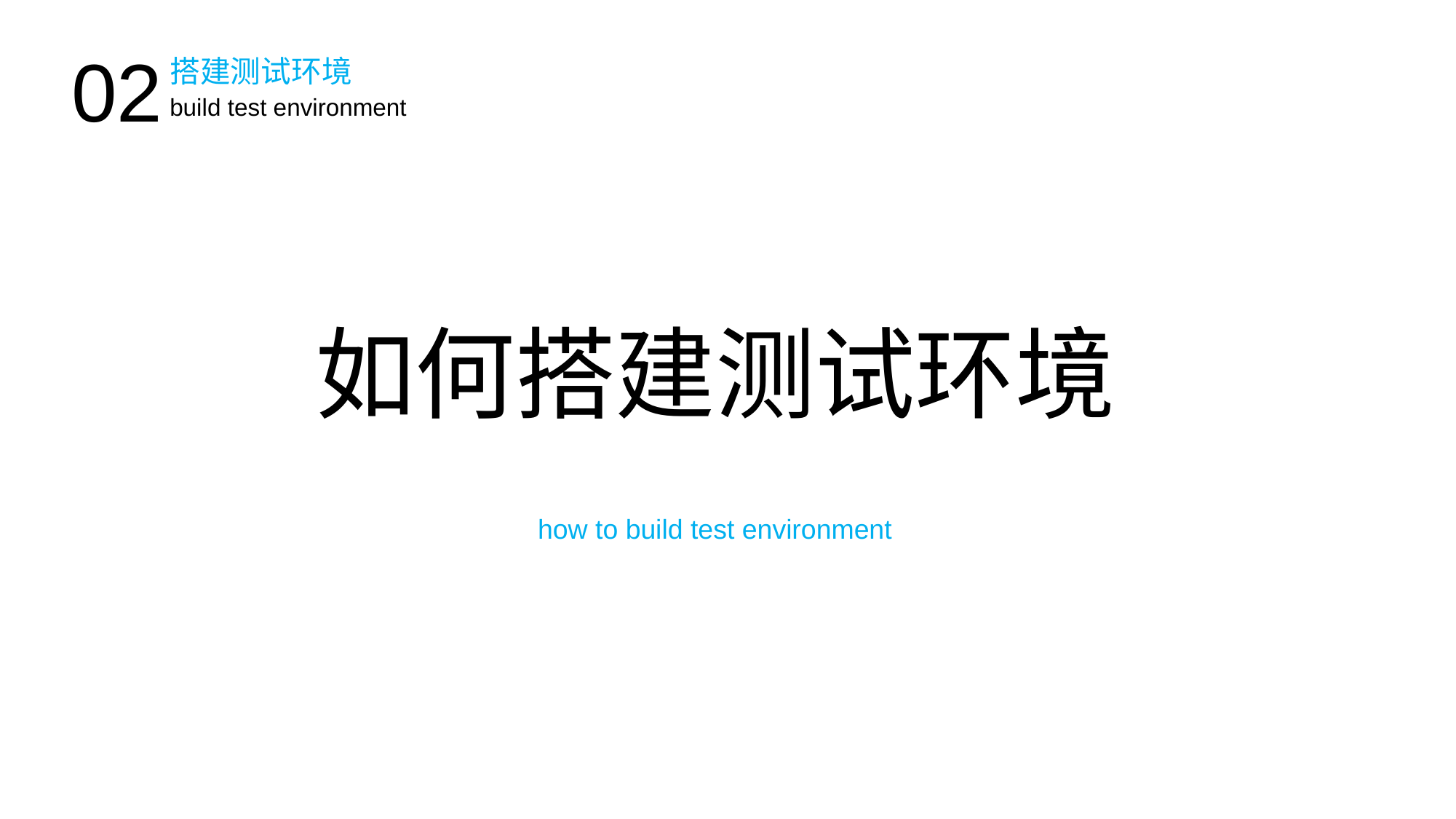

02
搭建测试环境
build test environment
如何搭建测试环境
how to build test environment